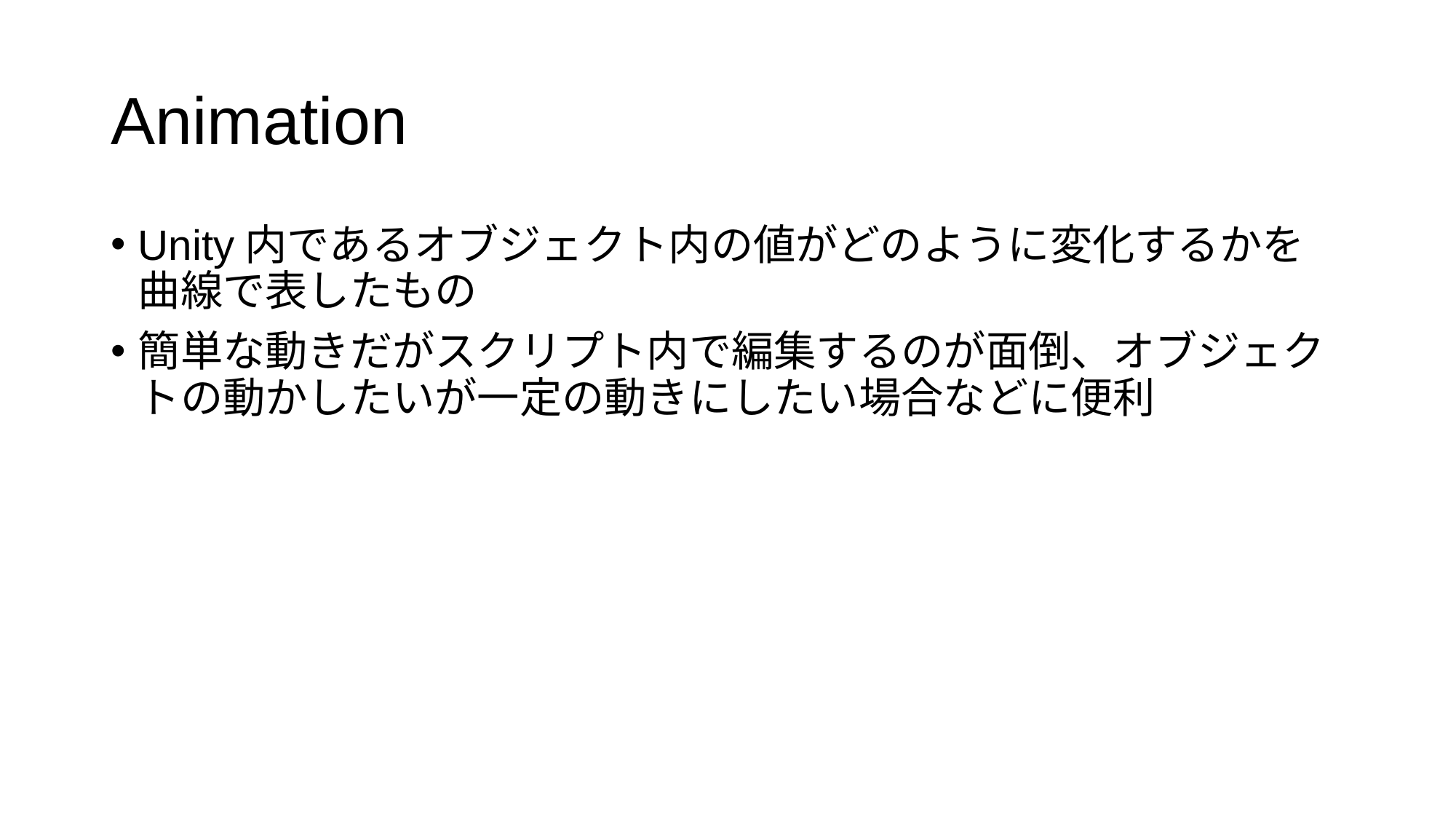

# Animation
Unity内であるオブジェクト内の値がどのように変化するかを曲線で表したもの
簡単な動きだがスクリプト内で編集するのが面倒、オブジェクトの動かしたいが一定の動きにしたい場合などに便利